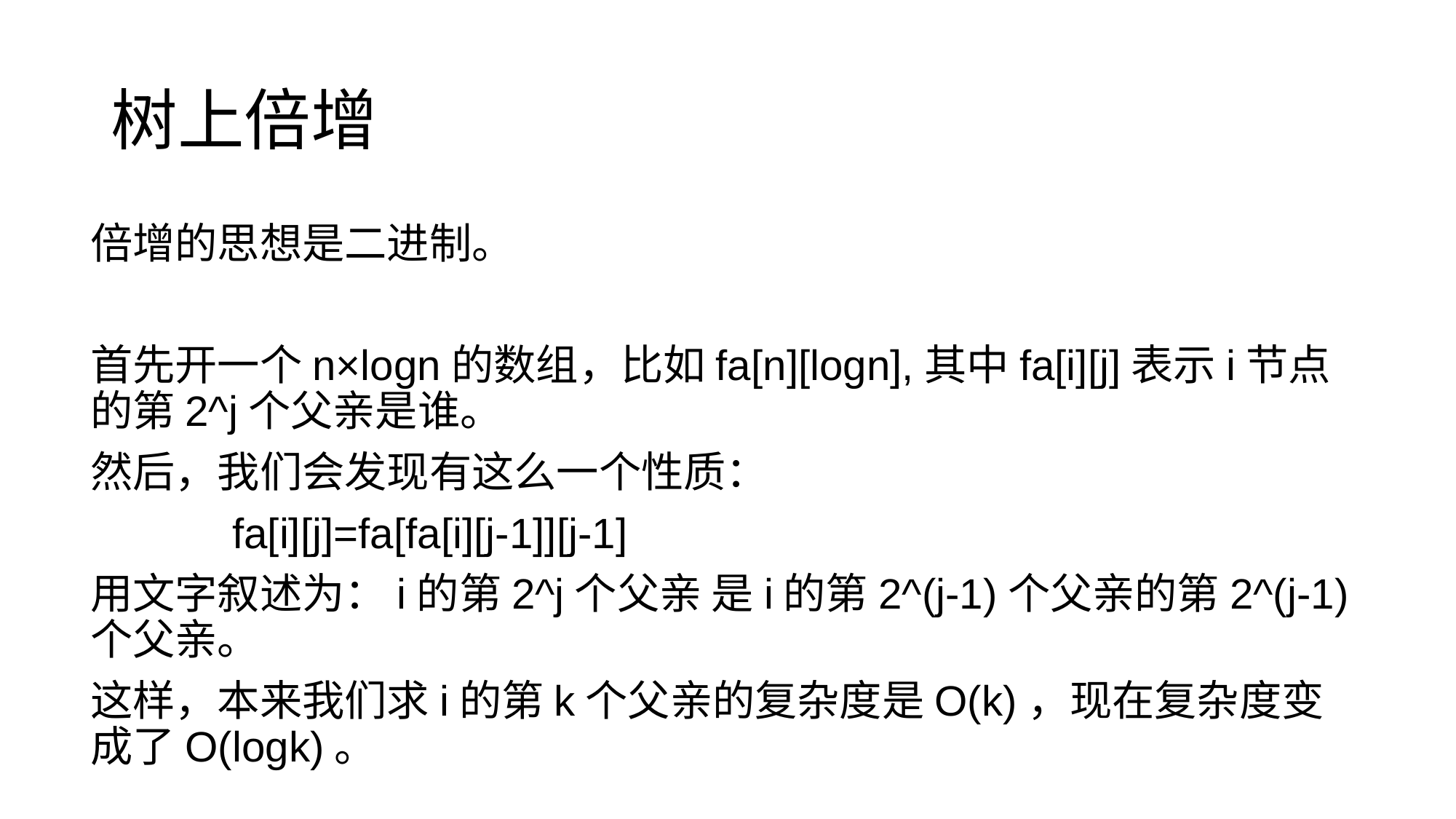

# 树上倍增
倍增的思想是二进制。

首先开一个n×logn的数组，比如fa[n][logn],其中fa[i][j]表示i节点的第2^j个父亲是谁。
然后，我们会发现有这么一个性质：
            fa[i][j]=fa[fa[i][j-1]][j-1]
用文字叙述为：i的第2^j个父亲 是i的第2^(j-1)个父亲的第2^(j-1)个父亲。
这样，本来我们求i的第k个父亲的复杂度是O(k)，现在复杂度变成了O(logk)。